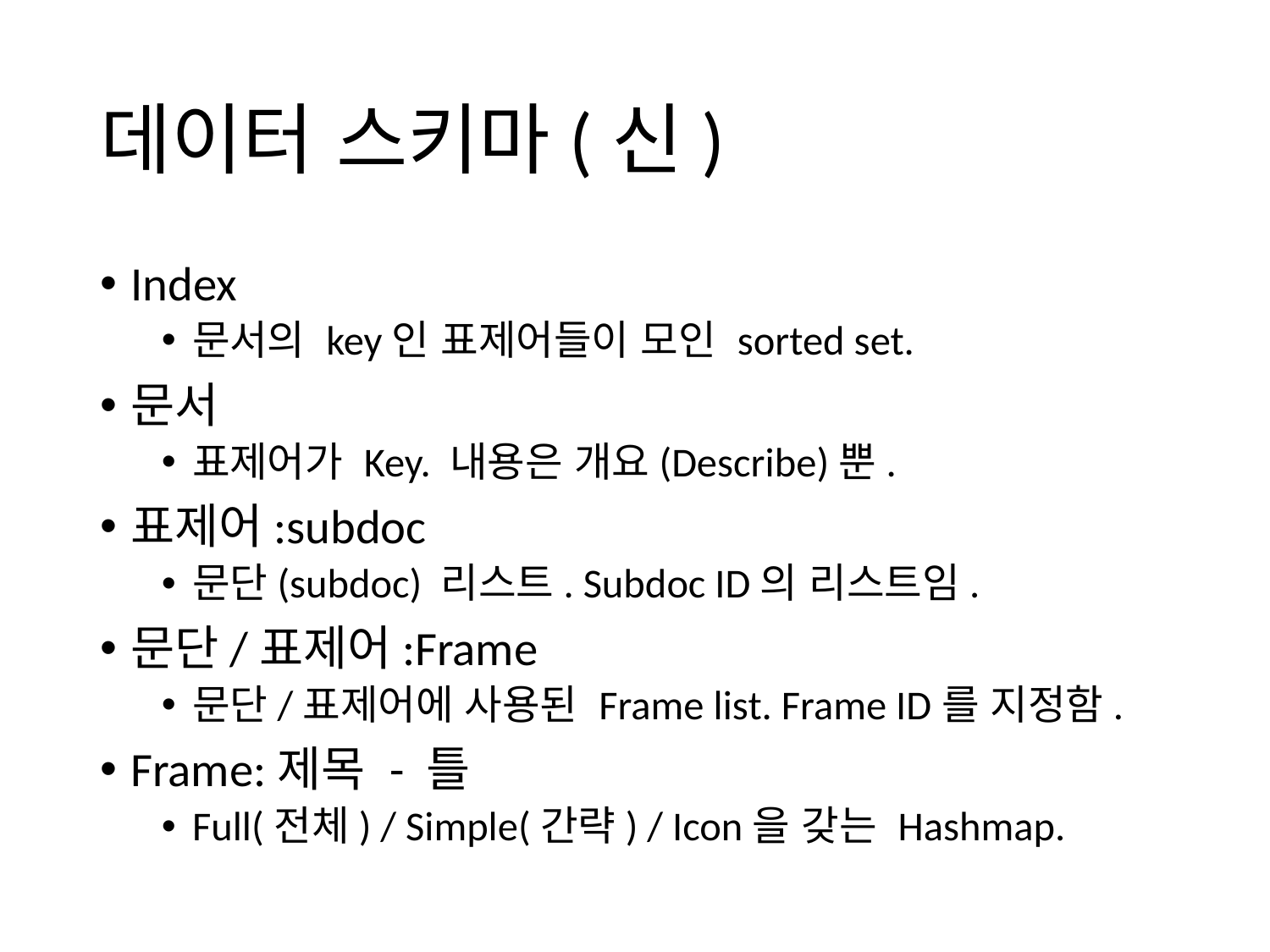

# 데이터 스키마(신)
Index
문서의 key인 표제어들이 모인 sorted set.
문서
표제어가 Key. 내용은 개요(Describe)뿐.
표제어:subdoc
문단(subdoc) 리스트. Subdoc ID의 리스트임.
문단/표제어:Frame
문단/표제어에 사용된 Frame list. Frame ID를 지정함.
Frame:제목 - 틀
Full(전체) / Simple(간략) / Icon을 갖는 Hashmap.